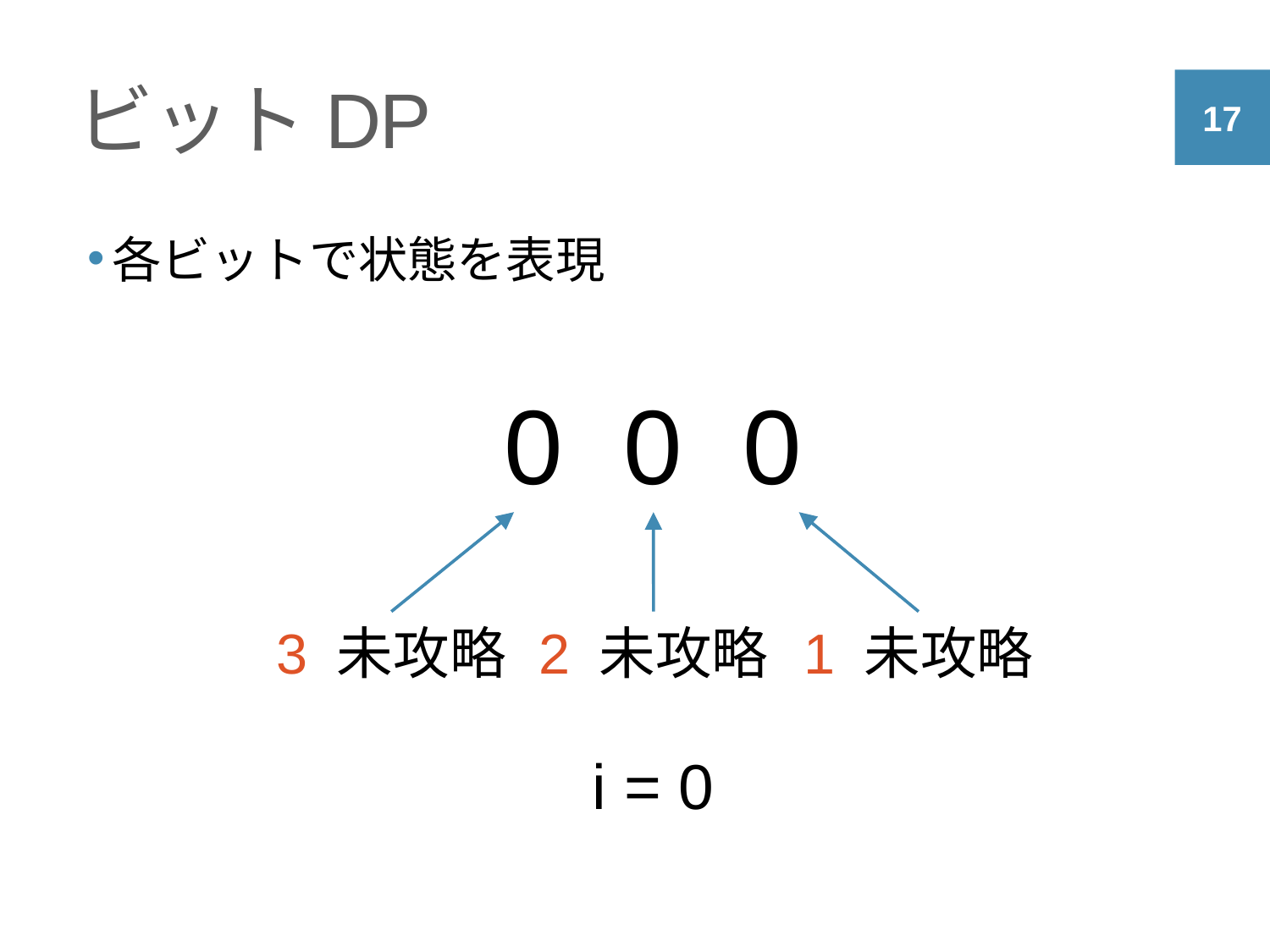

# ビットDP
各ビットで状態を表現
0
0
0
2 未攻略
1 未攻略
3 未攻略
i = 0